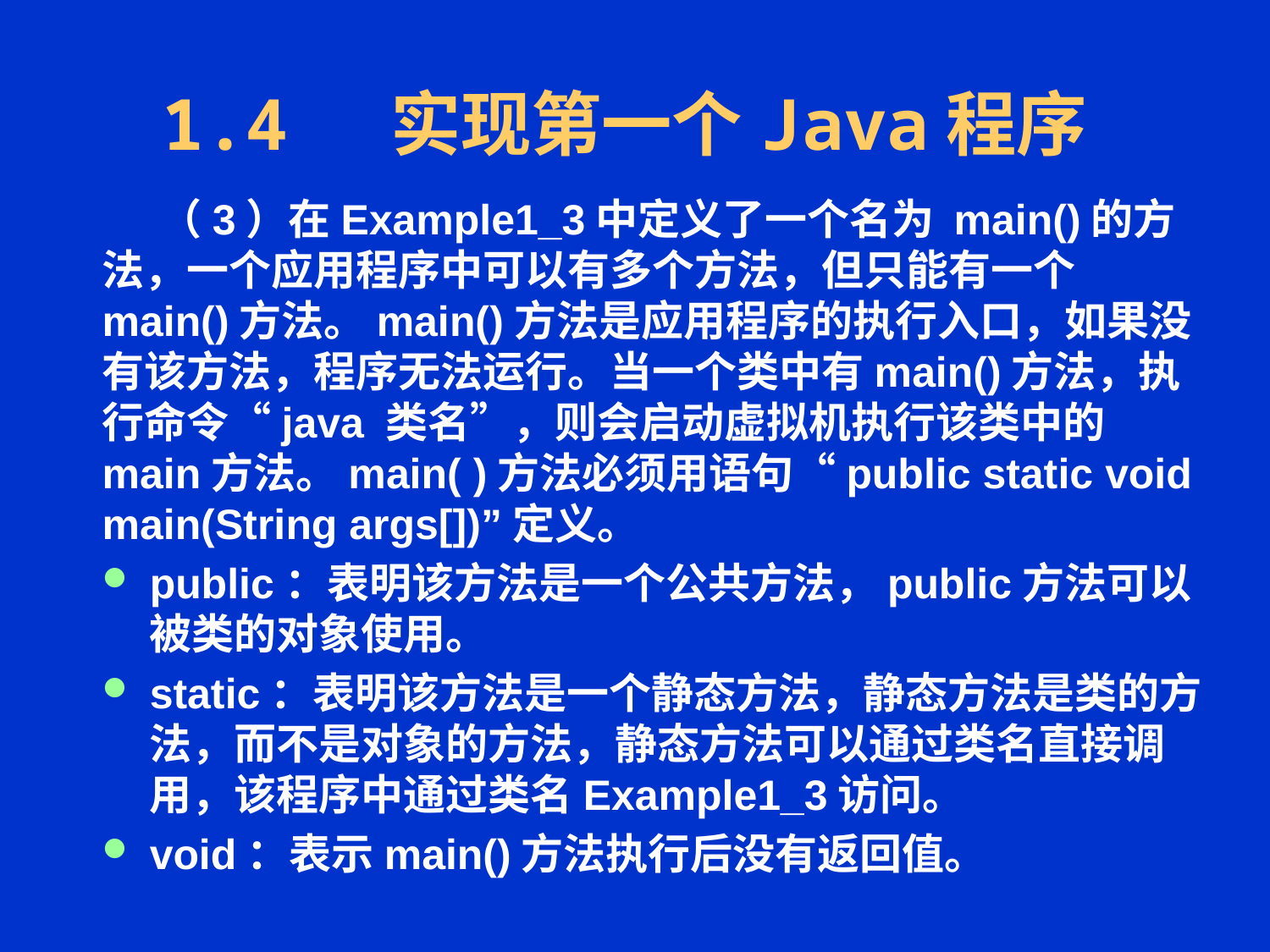

# 1.4  实现第一个Java程序
     （3）在Example1_3中定义了一个名为 main()的方法，一个应用程序中可以有多个方法，但只能有一个main()方法。main()方法是应用程序的执行入口，如果没有该方法，程序无法运行。当一个类中有main()方法，执行命令“java 类名”，则会启动虚拟机执行该类中的main方法。main( )方法必须用语句“public static void main(String args[])”定义。
public：表明该方法是一个公共方法，public方法可以被类的对象使用。
static：表明该方法是一个静态方法，静态方法是类的方法，而不是对象的方法，静态方法可以通过类名直接调用，该程序中通过类名Example1_3访问。
void：表示main()方法执行后没有返回值。